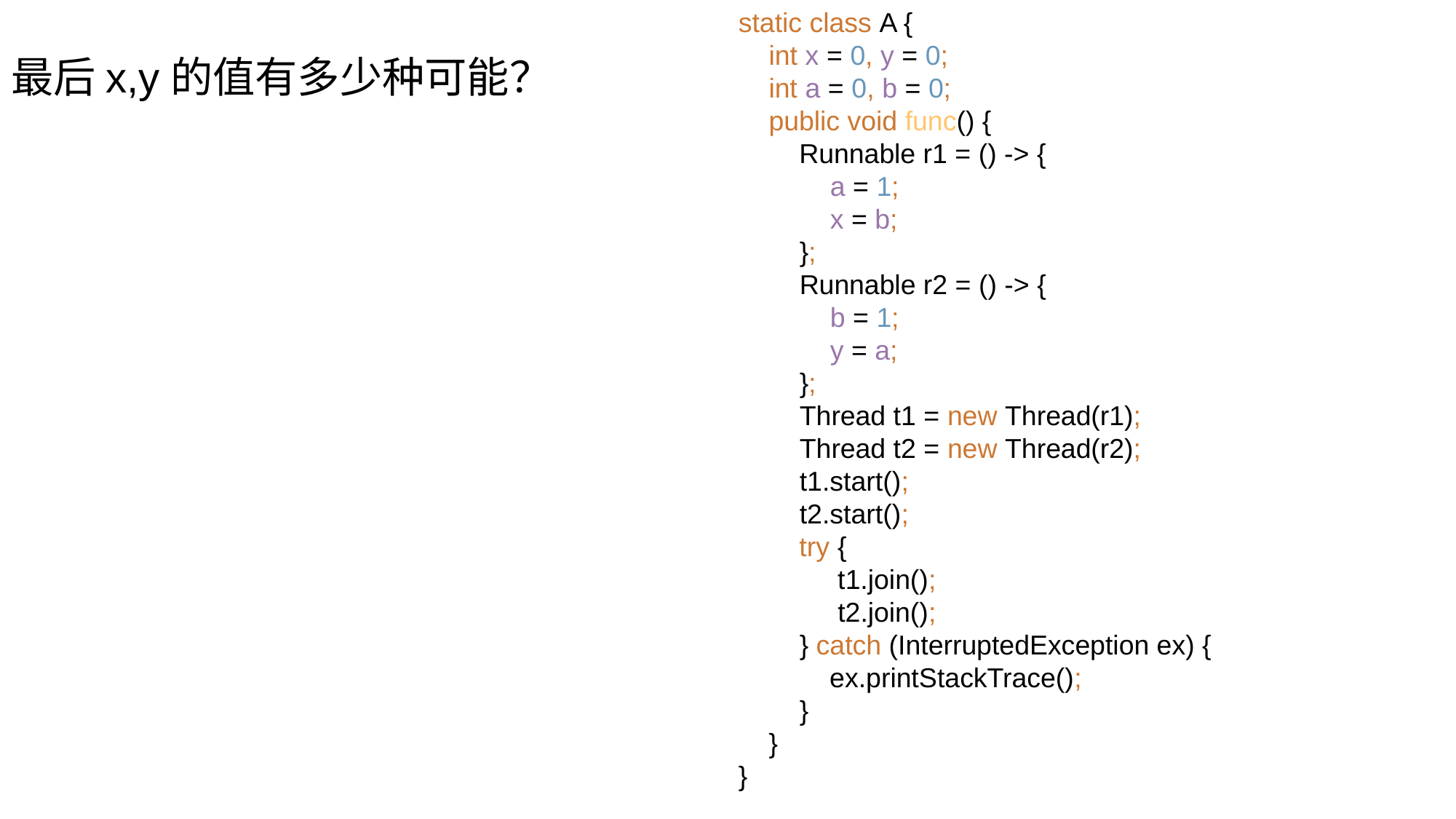

# 最后x,y的值有多少种可能？
static class A {
    int x = 0, y = 0;
    int a = 0, b = 0;
    public void func() {
        Runnable r1 = () -> {
            a = 1;
            x = b;
        };
        Runnable r2 = () -> {
            b = 1;
            y = a;
        };
        Thread t1 = new Thread(r1);
        Thread t2 = new Thread(r2);
        t1.start();
        t2.start();
        try {
             t1.join();
             t2.join();
        } catch (InterruptedException ex) {
            ex.printStackTrace();
        }
    }
}